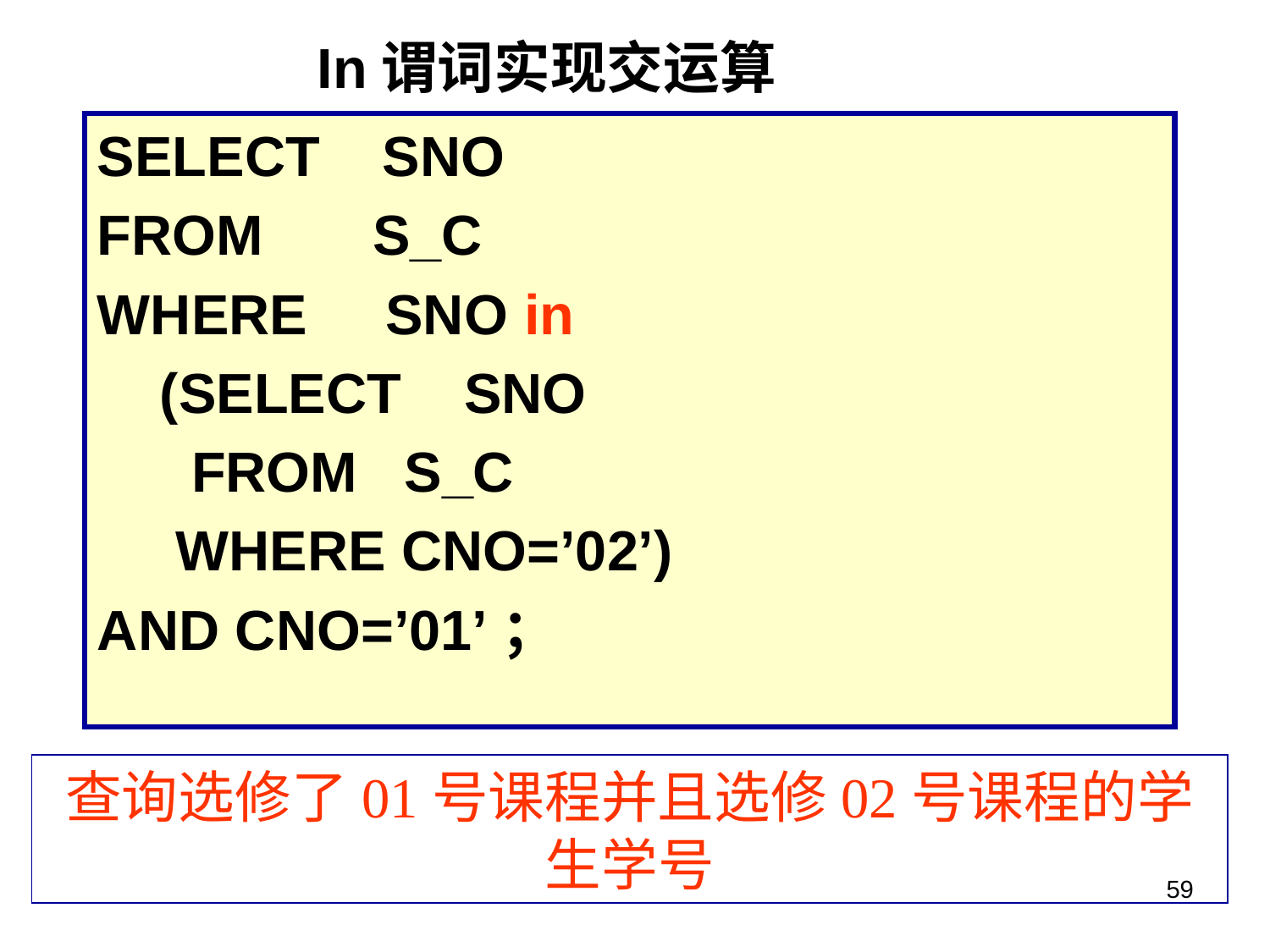

In谓词实现交运算
SELECT    SNO
FROM       S_C
WHERE     SNO in
    (SELECT    SNO
      FROM   S_C
     WHERE CNO=’02’)
AND CNO=’01’；
查询选修了01号课程并且选修02号课程的学生学号
59